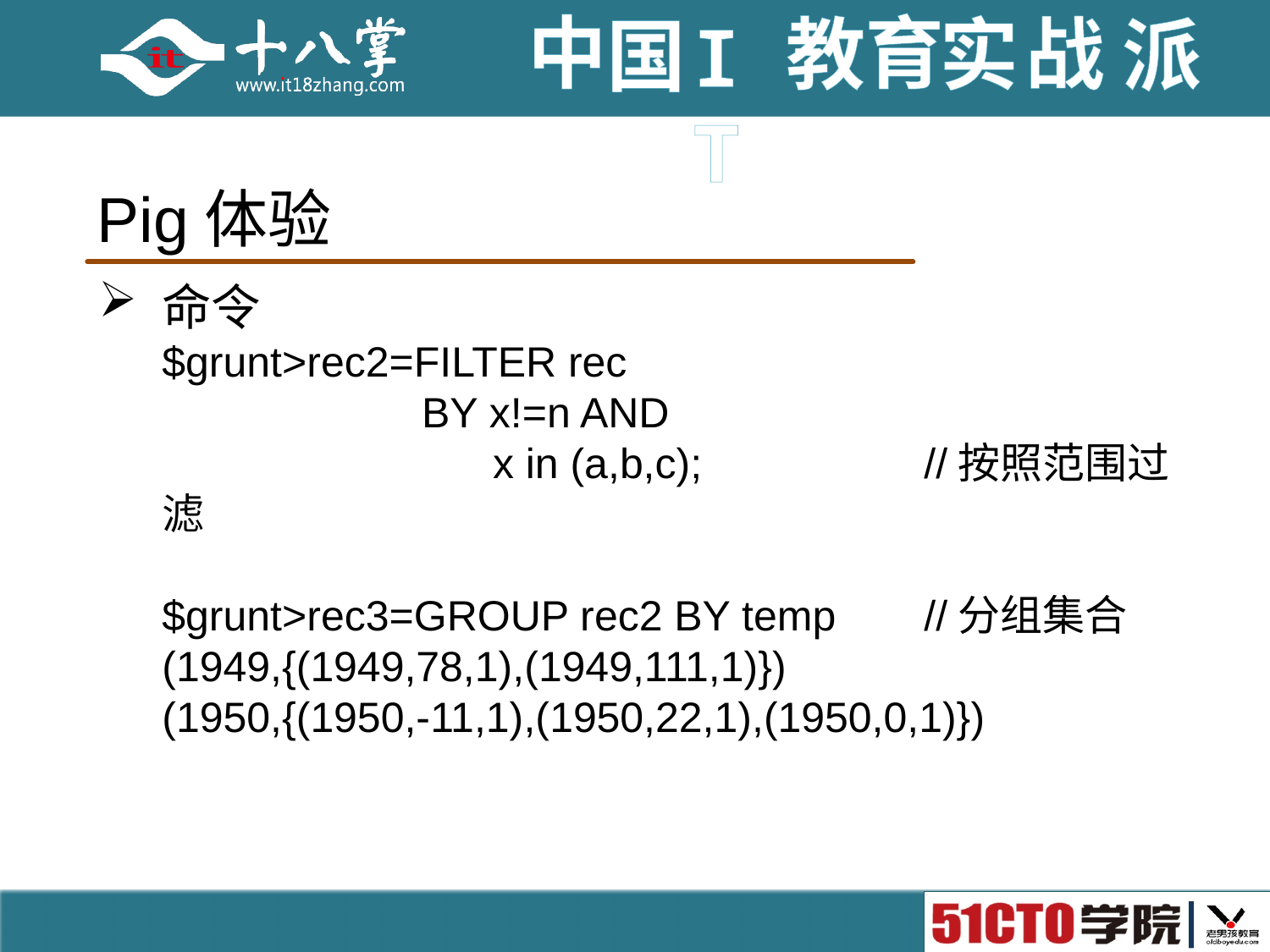

# Pig体验
命令
$grunt>rec2=FILTER rec
                      BY x!=n AND
                            x in (a,b,c);  	 	//按照范围过滤
$grunt>rec3=GROUP rec2 BY temp	//分组集合
(1949,{(1949,78,1),(1949,111,1)})
(1950,{(1950,-11,1),(1950,22,1),(1950,0,1)})